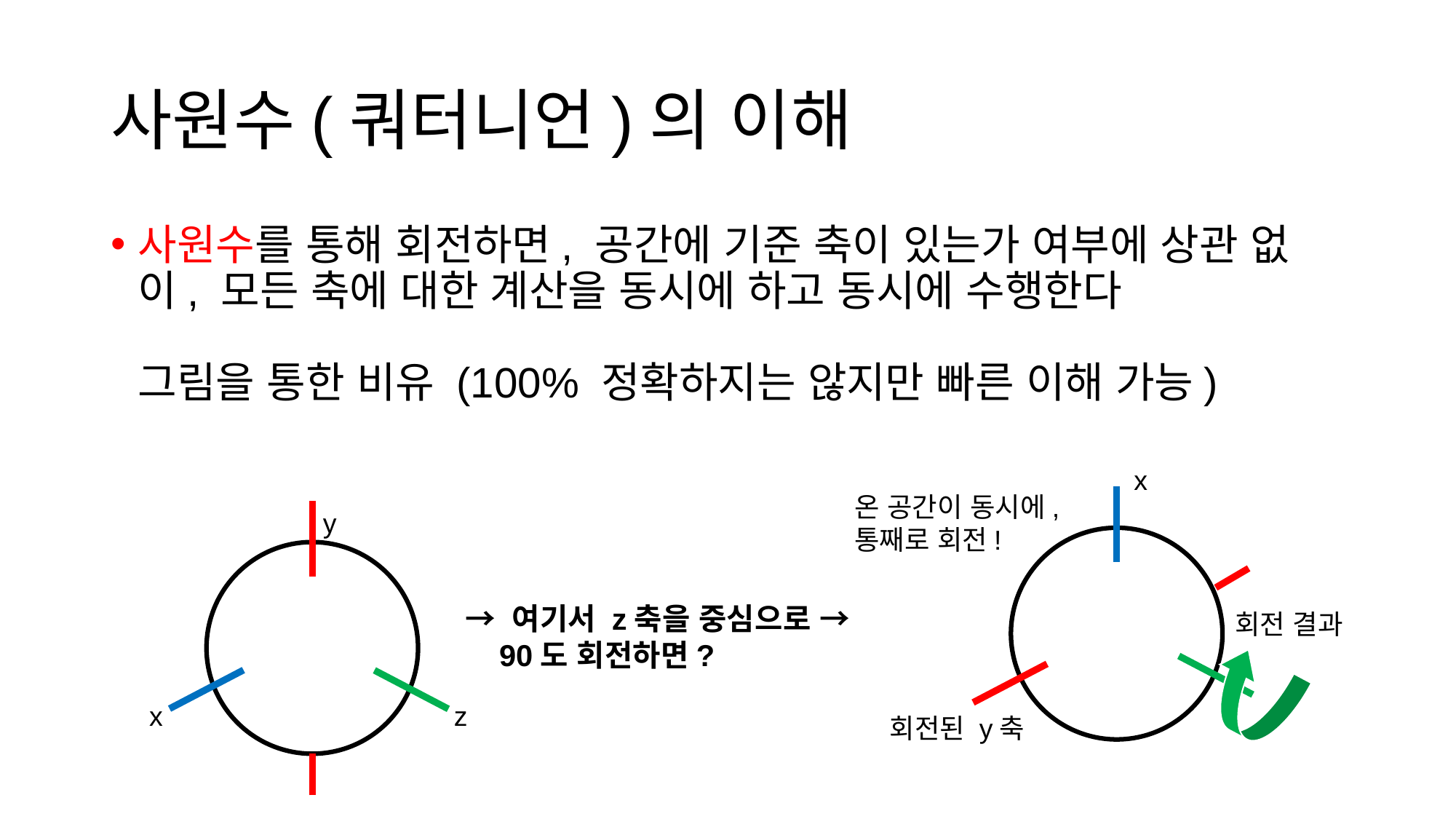

# 사원수(쿼터니언)의 이해
사원수를 통해 회전하면, 공간에 기준 축이 있는가 여부에 상관 없이, 모든 축에 대한 계산을 동시에 하고 동시에 수행한다
그림을 통한 비유 (100% 정확하지는 않지만 빠른 이해 가능)
x
온 공간이 동시에,
통째로 회전!
y

→ 여기서 z축을 중심으로 →
    90도 회전하면?
회전 결과

x
z
회전된 y축